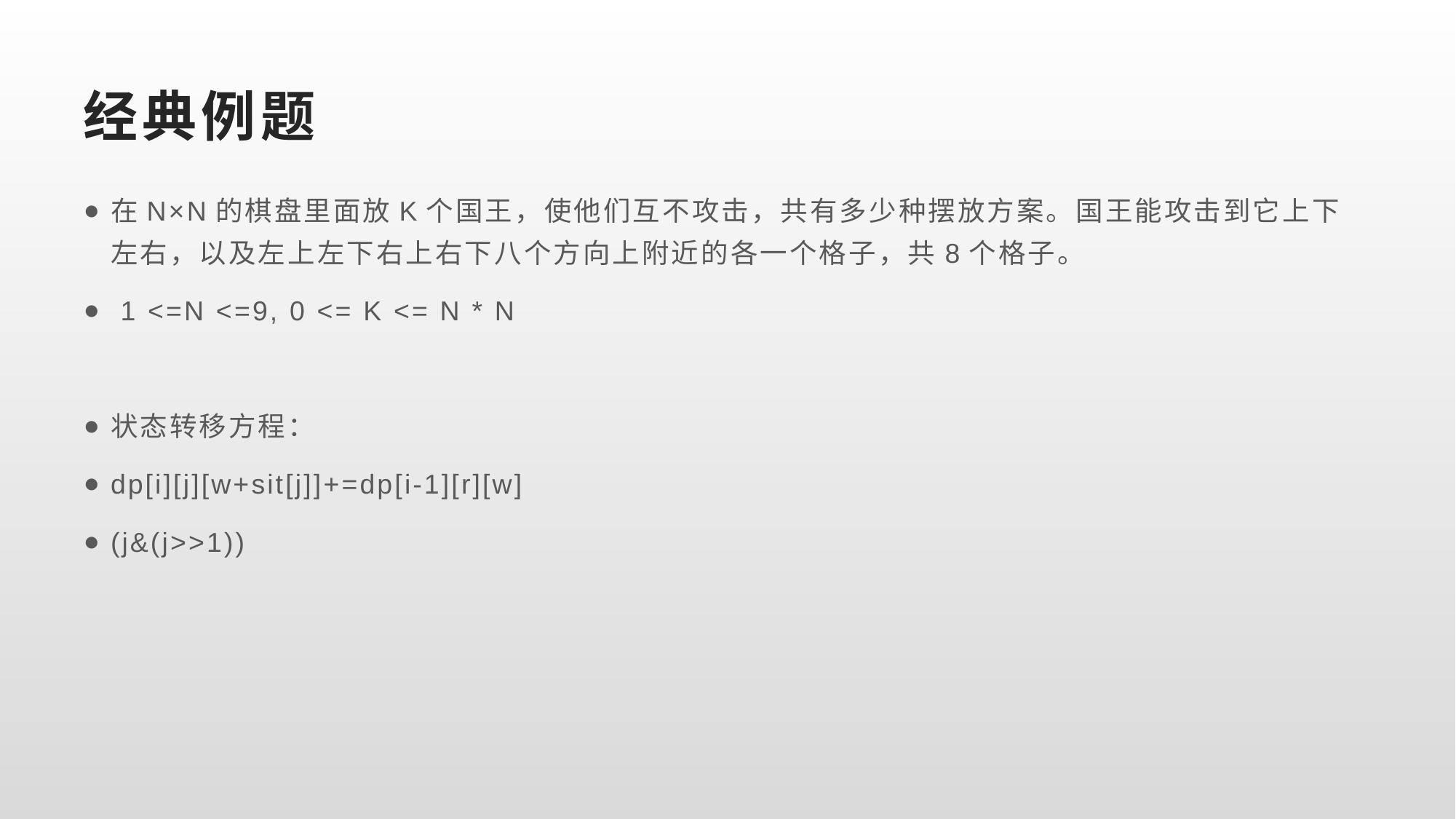

# 经典例题
在N×N的棋盘里面放K个国王，使他们互不攻击，共有多少种摆放方案。国王能攻击到它上下左右，以及左上左下右上右下八个方向上附近的各一个格子，共8个格子。
 1 <=N <=9, 0 <= K <= N * N

状态转移方程：
dp[i][j][w+sit[j]]+=dp[i-1][r][w]
(j&(j>>1))